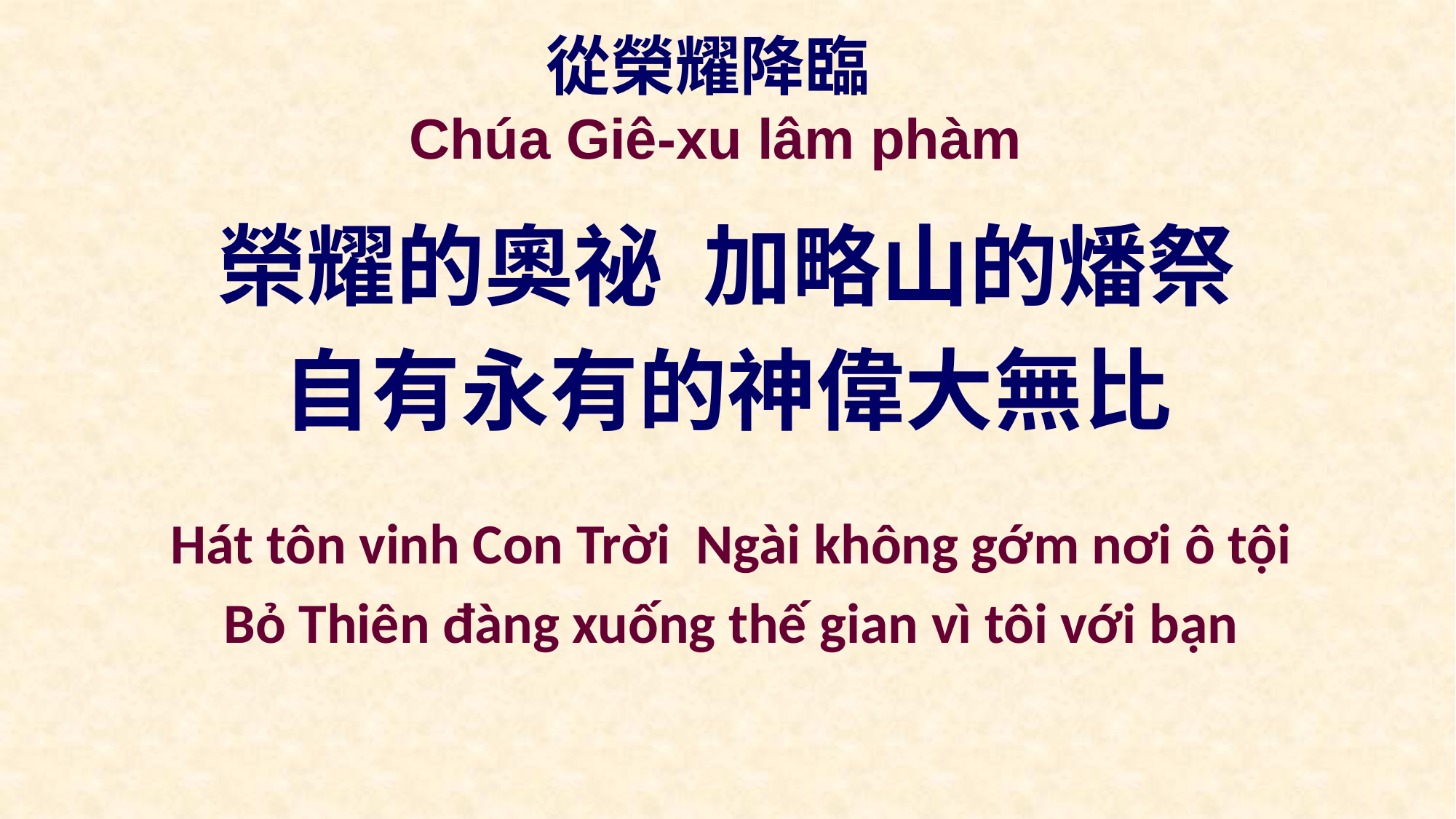

# 從榮耀降臨 Chúa Giê-xu lâm phàm
榮耀的奧祕  加略山的燔祭
自有永有的神偉大無比
Hát tôn vinh Con Trời  Ngài không gớm nơi ô tội
Bỏ Thiên đàng xuống thế gian vì tôi với bạn